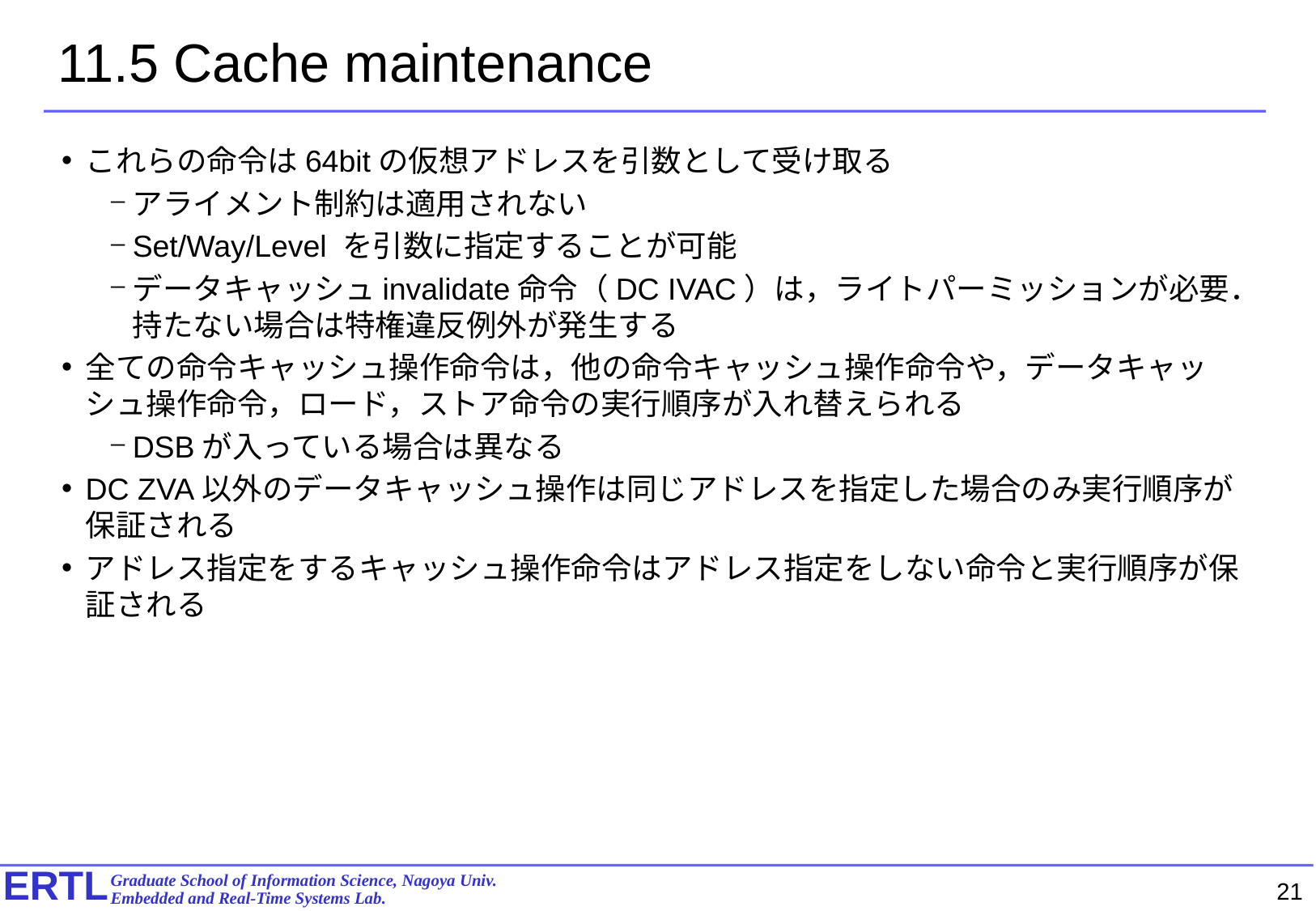

# 11.5 Cache maintenance
これらの命令は64bitの仮想アドレスを引数として受け取る
アライメント制約は適用されない
Set/Way/Level を引数に指定することが可能
データキャッシュinvalidate命令（DC IVAC）は，ライトパーミッションが必要．持たない場合は特権違反例外が発生する
全ての命令キャッシュ操作命令は，他の命令キャッシュ操作命令や，データキャッシュ操作命令，ロード，ストア命令の実行順序が入れ替えられる
DSBが入っている場合は異なる
DC ZVA以外のデータキャッシュ操作は同じアドレスを指定した場合のみ実行順序が保証される
アドレス指定をするキャッシュ操作命令はアドレス指定をしない命令と実行順序が保証される
21